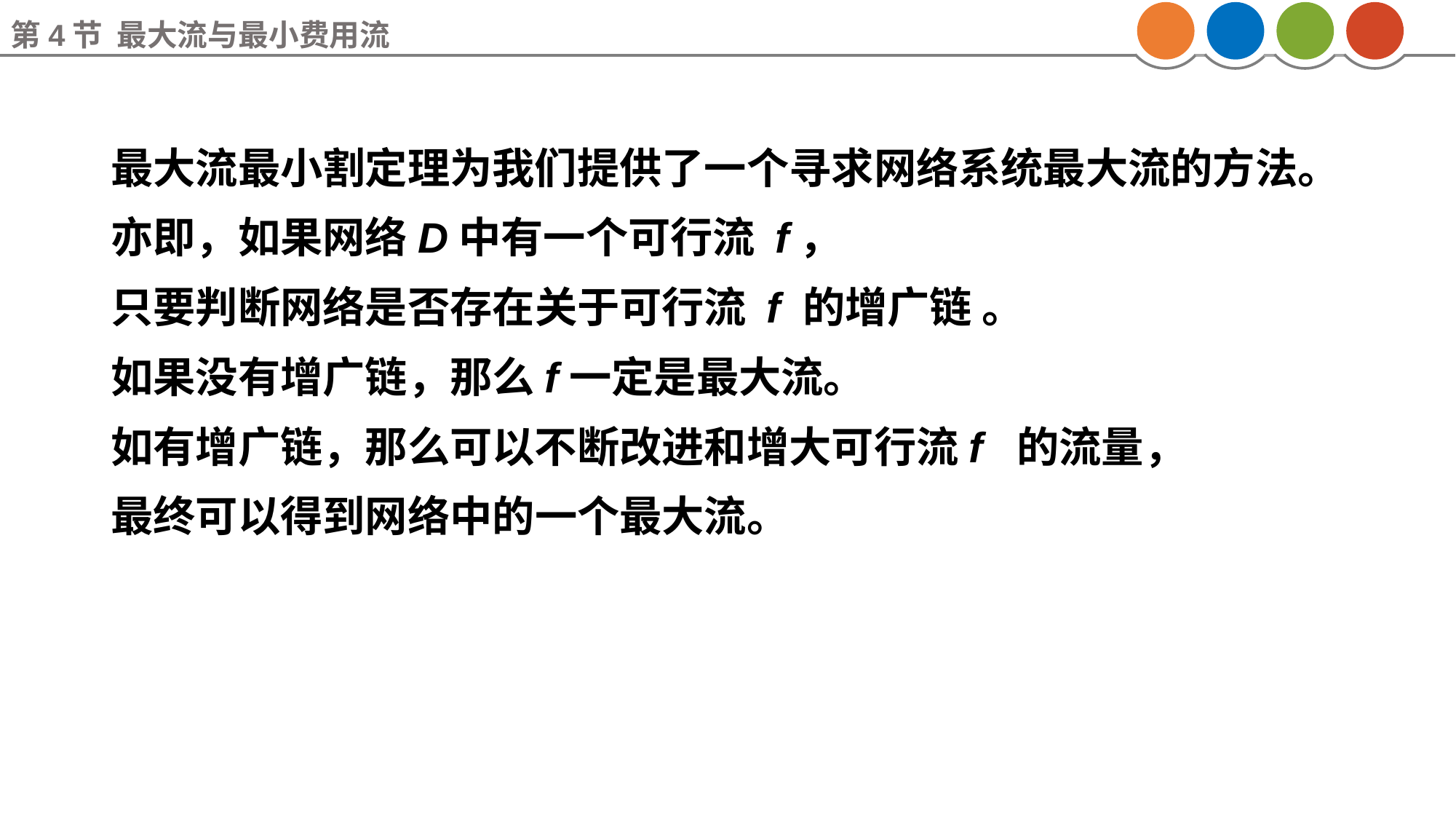

第4节  最大流与最小费用流
最大流最小割定理为我们提供了一个寻求网络系统最大流的方法。
亦即，如果网络D中有一个可行流 f，
只要判断网络是否存在关于可行流 f 的增广链 。
如果没有增广链，那么f一定是最大流。
如有增广链，那么可以不断改进和增大可行流f  的流量，
最终可以得到网络中的一个最大流。